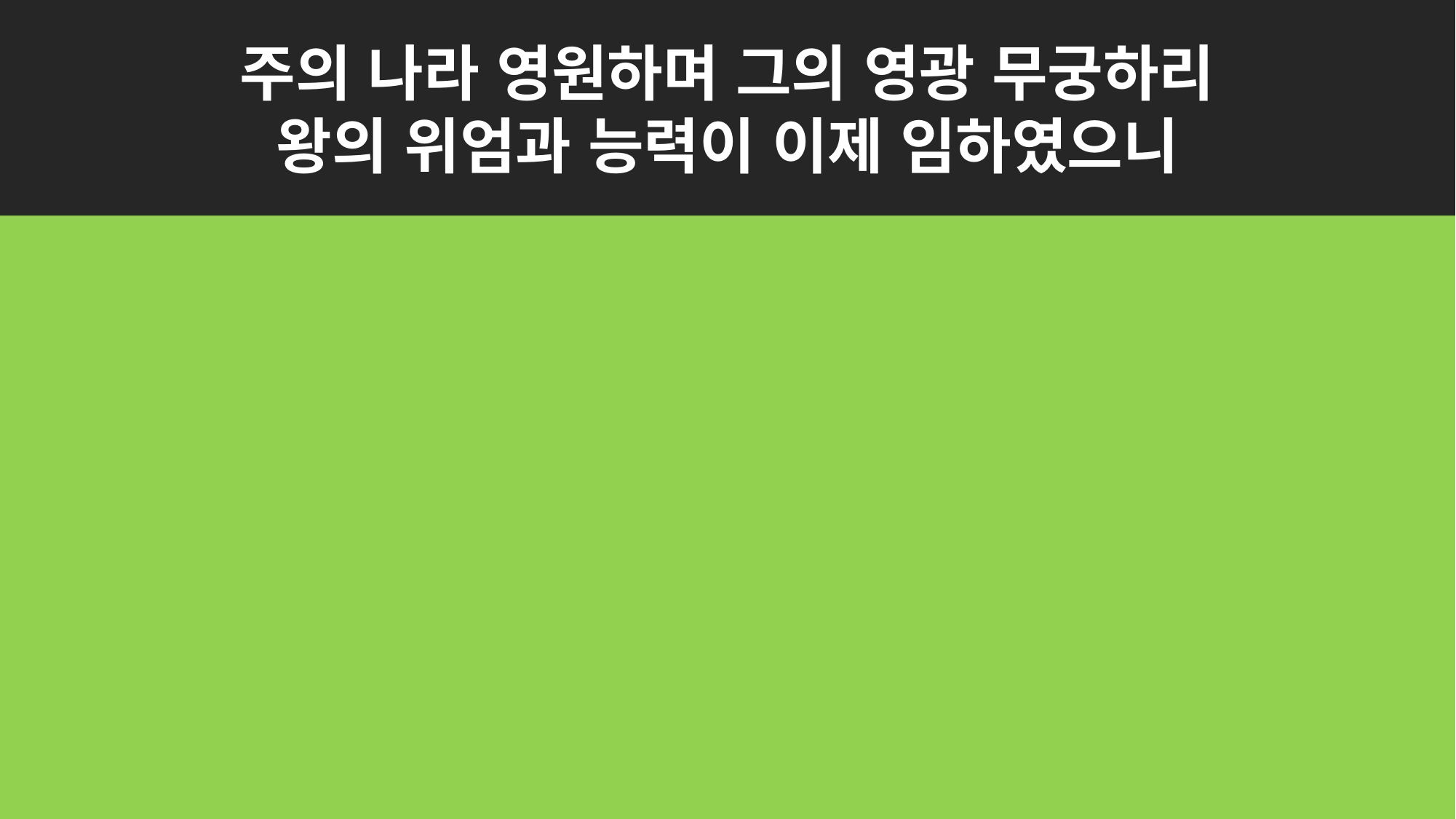

주의 나라 영원하며 그의 영광 무궁하리
왕의 위엄과 능력이 이제 임하였으니